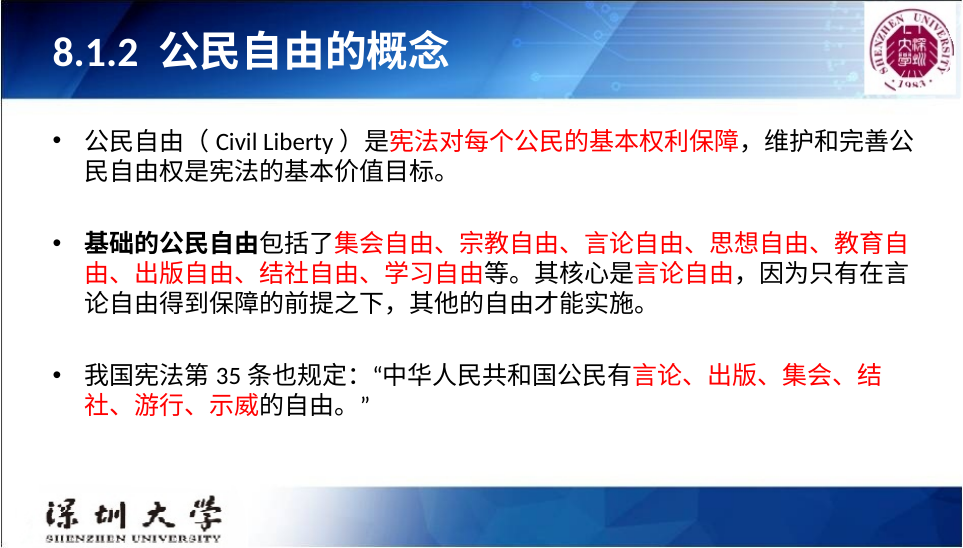

# 8.1.2 公民自由的概念
公民自由（Civil Liberty）是宪法对每个公民的基本权利保障，维护和完善公民自由权是宪法的基本价值目标。

基础的公民自由包括了集会自由、宗教自由、言论自由、思想自由、教育自由、出版自由、结社自由、学习自由等。其核心是言论自由，因为只有在言论自由得到保障的前提之下，其他的自由才能实施。

我国宪法第35条也规定：“中华人民共和国公民有言论、出版、集会、结社、游行、示威的自由。”
292